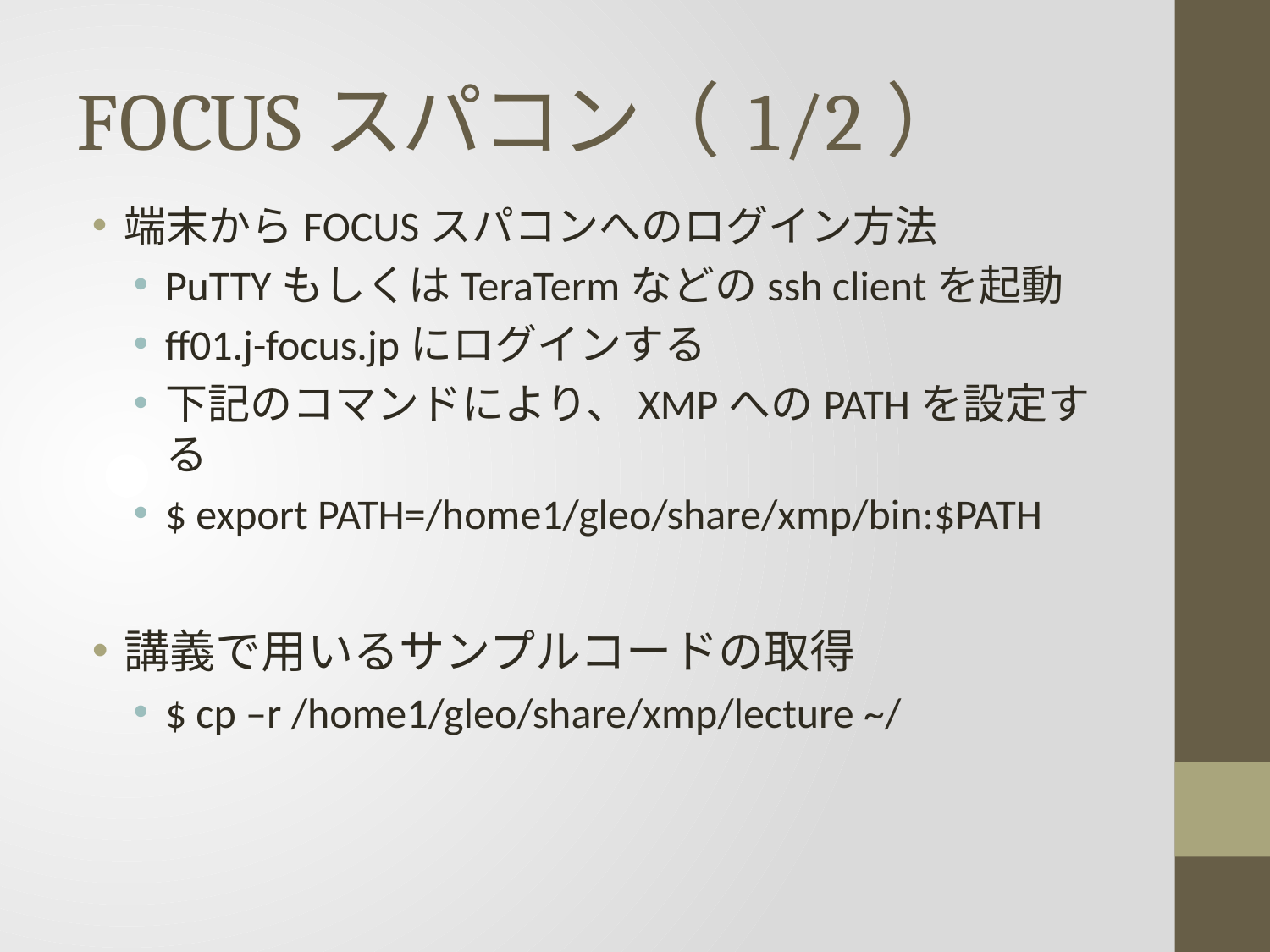

# FOCUSスパコン（1/2）
端末からFOCUSスパコンへのログイン方法
PuTTYもしくはTeraTermなどのssh clientを起動
ff01.j-focus.jpにログインする
下記のコマンドにより、XMPへのPATHを設定する
$ export PATH=/home1/gleo/share/xmp/bin:$PATH

講義で用いるサンプルコードの取得
$ cp –r /home1/gleo/share/xmp/lecture ~/